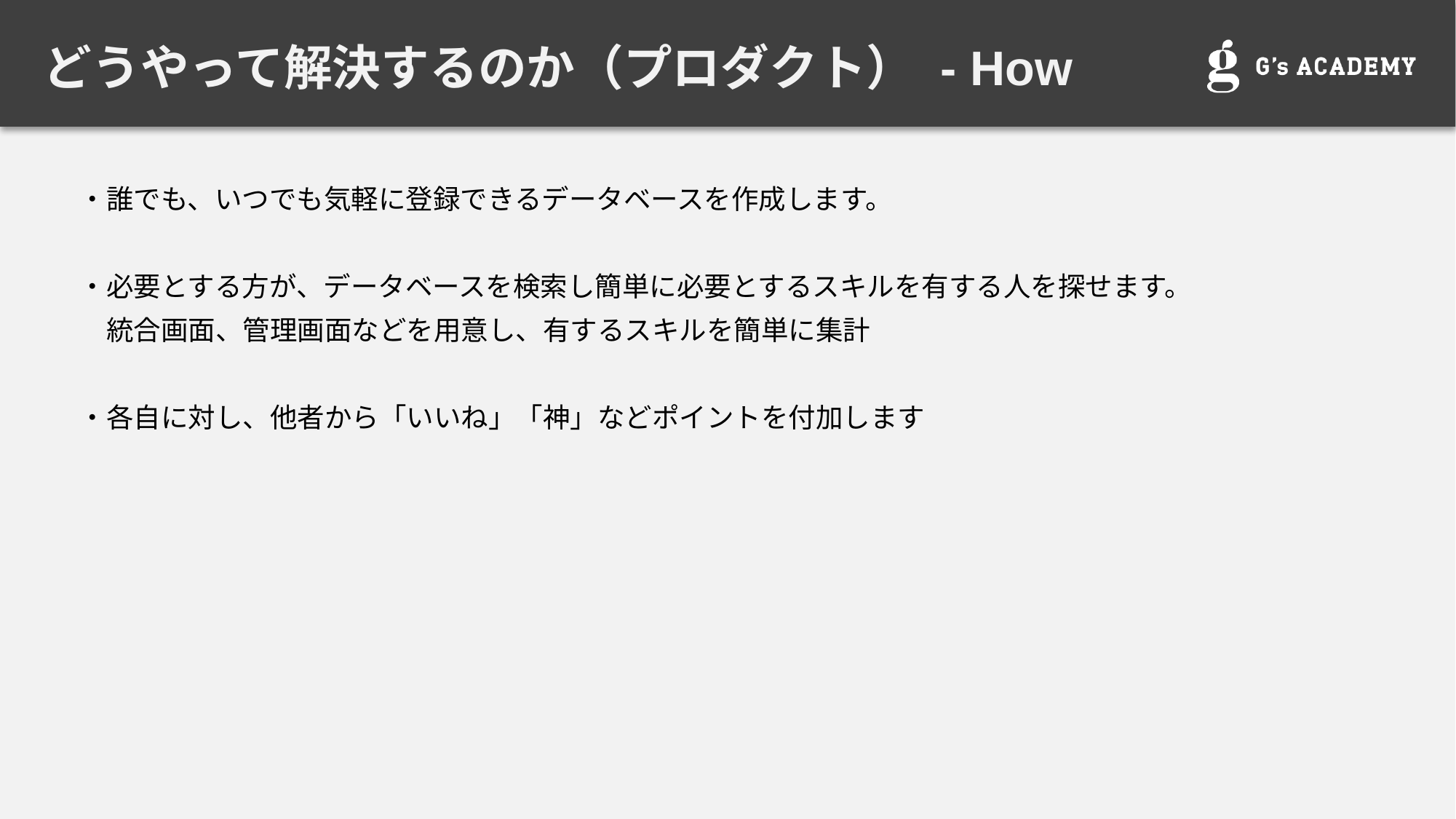

# どうやって解決するのか（プロダクト） - How
・誰でも、いつでも気軽に登録できるデータベースを作成します。

・必要とする方が、データベースを検索し簡単に必要とするスキルを有する人を探せます。
　統合画面、管理画面などを用意し、有するスキルを簡単に集計

・各自に対し、他者から「いいね」「神」などポイントを付加します